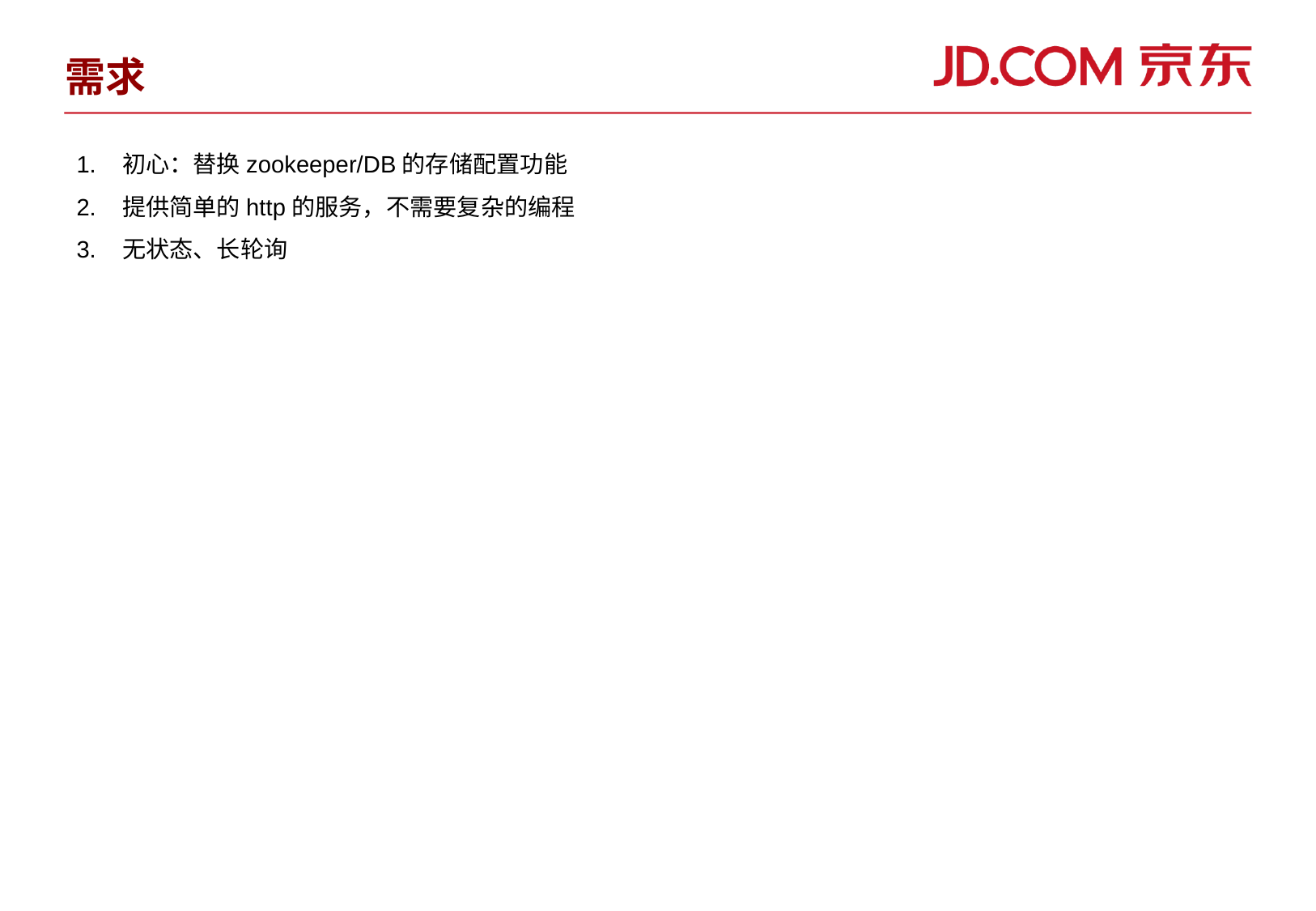

需求
初心：替换zookeeper/DB的存储配置功能
提供简单的http的服务，不需要复杂的编程
无状态、长轮询